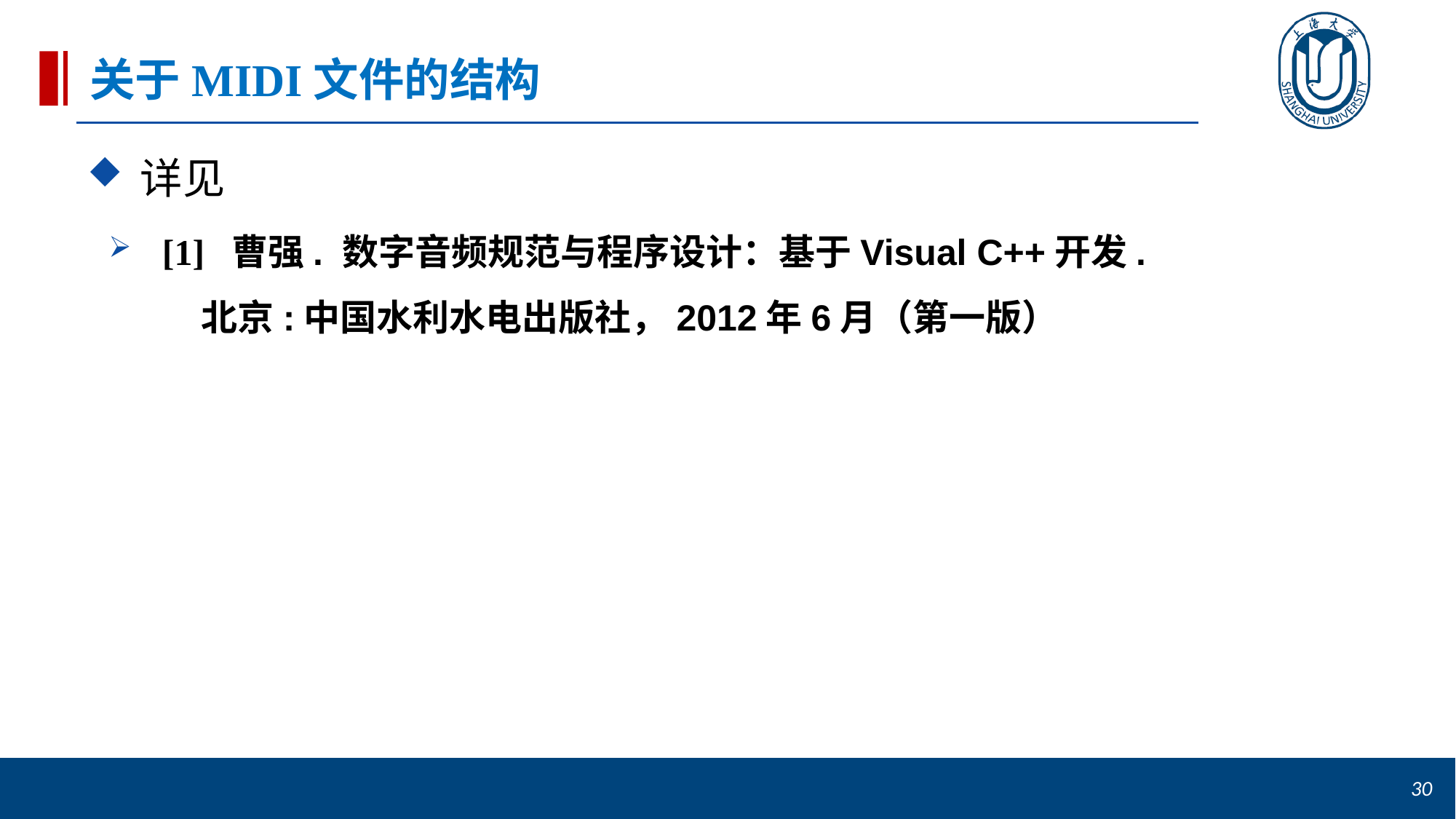

# 关于MIDI文件的结构
详见
[1]  曹强. 数字音频规范与程序设计：基于Visual C++开发.
   北京:中国水利水电出版社，2012年6月（第一版）

30